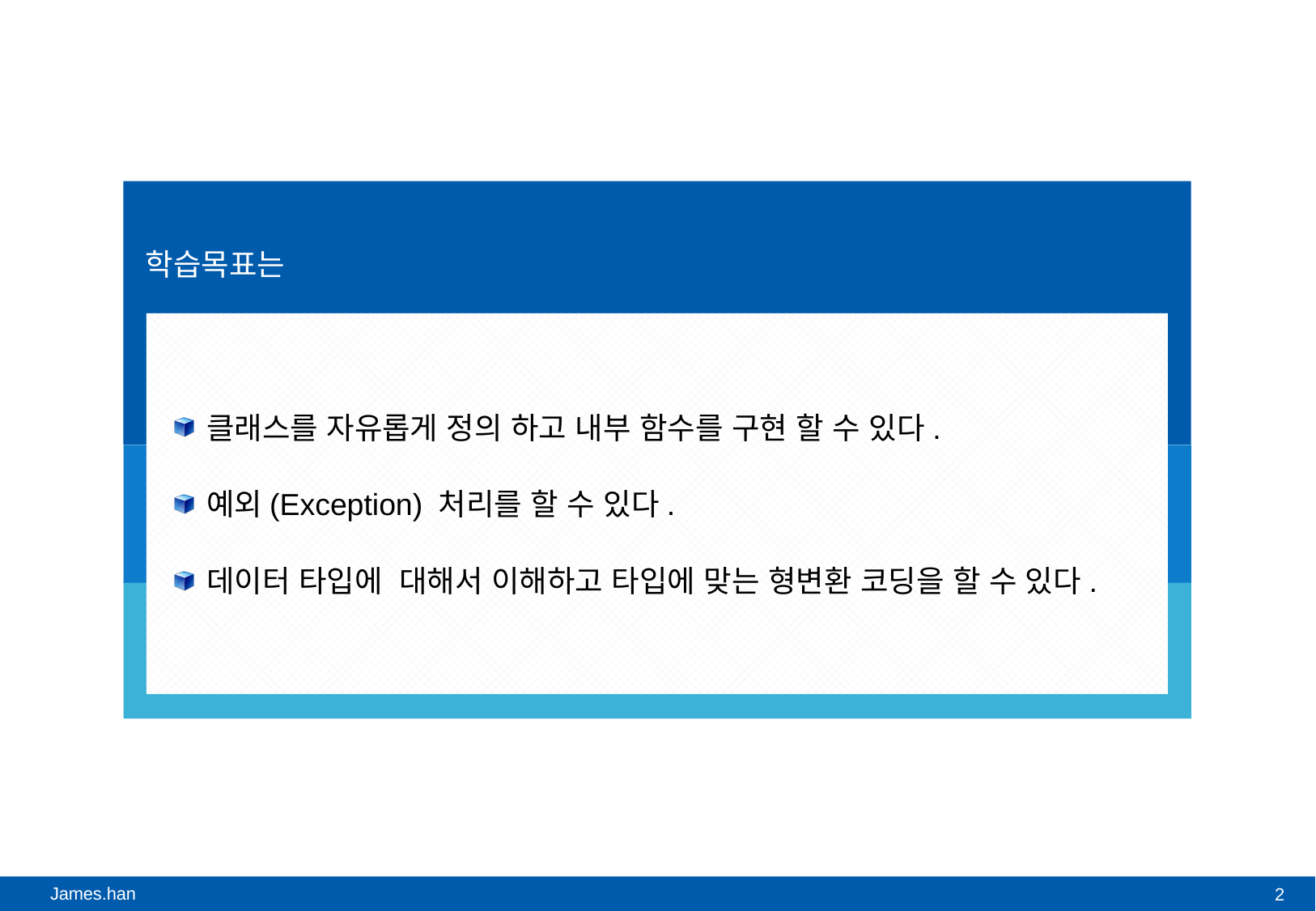

클래스를 자유롭게 정의 하고 내부 함수를 구현 할 수 있다.
예외(Exception) 처리를 할 수 있다.
데이터 타입에  대해서 이해하고 타입에 맞는 형변환 코딩을 할 수 있다.
2